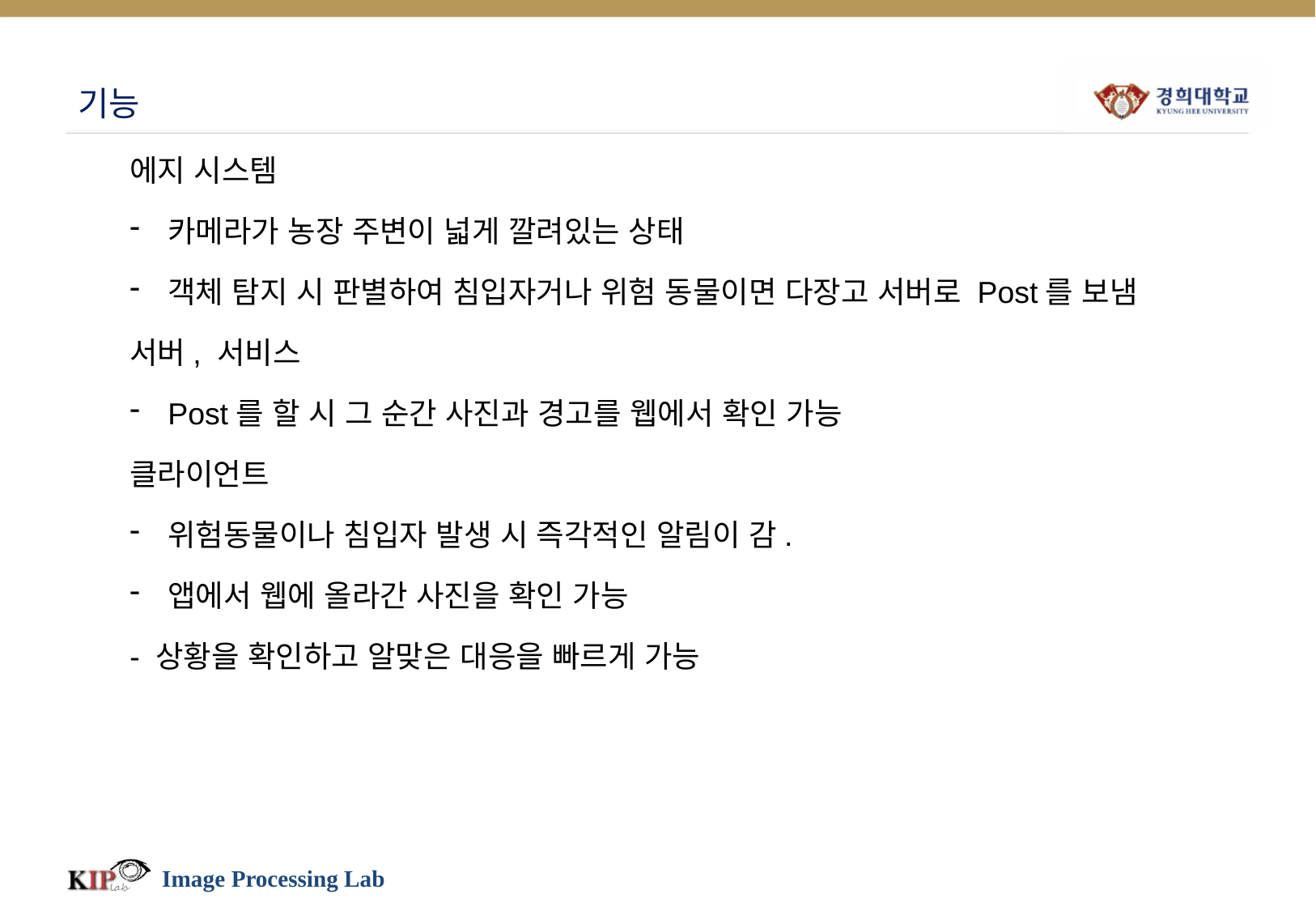

# 기능
에지 시스템
카메라가 농장 주변이 넓게 깔려있는 상태
객체 탐지 시 판별하여 침입자거나 위험 동물이면 다장고 서버로 Post를 보냄
서버, 서비스
Post를 할 시 그 순간 사진과 경고를 웹에서 확인 가능
클라이언트
위험동물이나 침입자 발생 시 즉각적인 알림이 감.
앱에서 웹에 올라간 사진을 확인 가능
- 상황을 확인하고 알맞은 대응을 빠르게 가능

Image Processing Lab